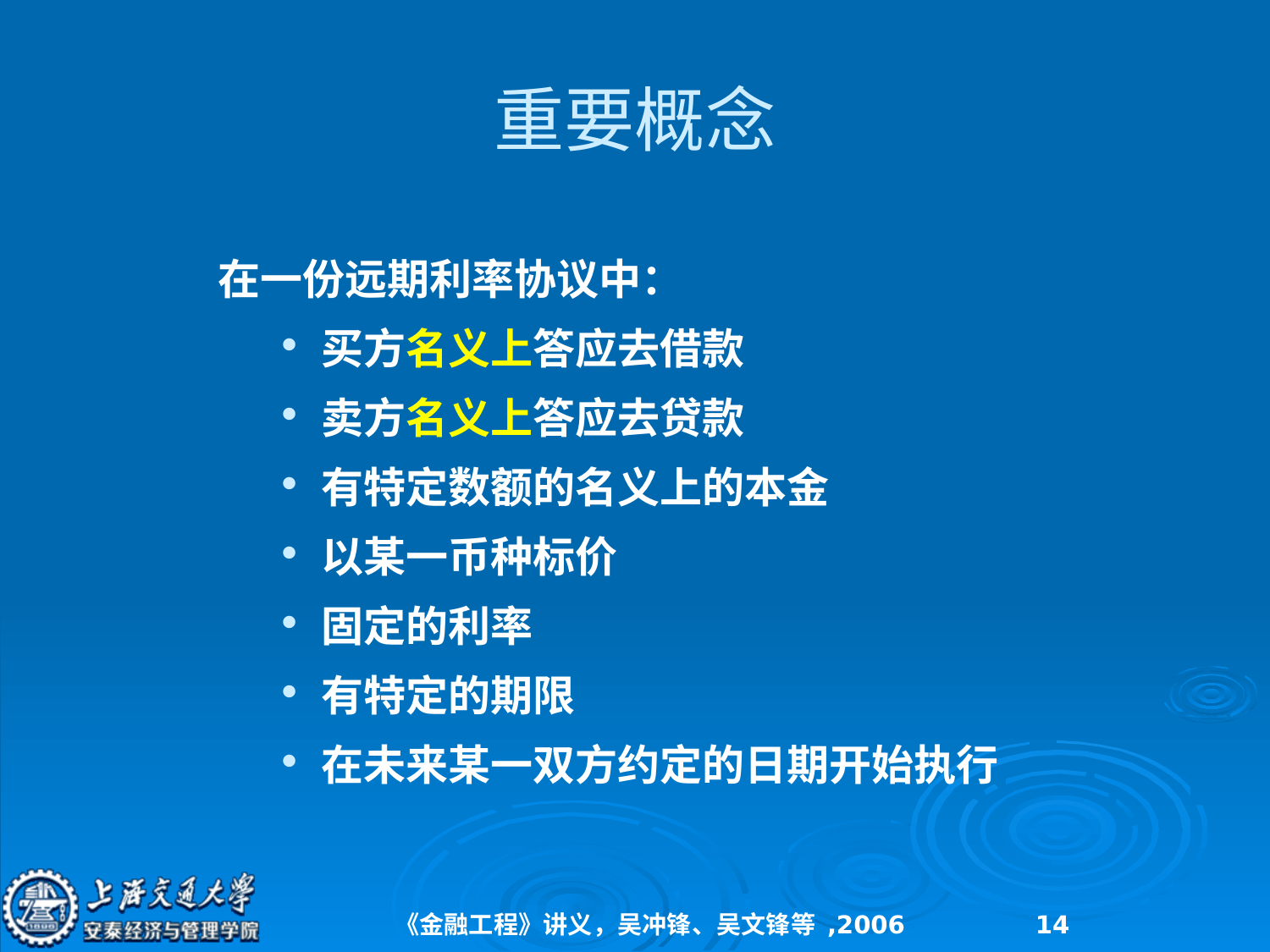

# 重要概念
在一份远期利率协议中：
买方名义上答应去借款
卖方名义上答应去贷款
有特定数额的名义上的本金
以某一币种标价
固定的利率
有特定的期限
在未来某一双方约定的日期开始执行